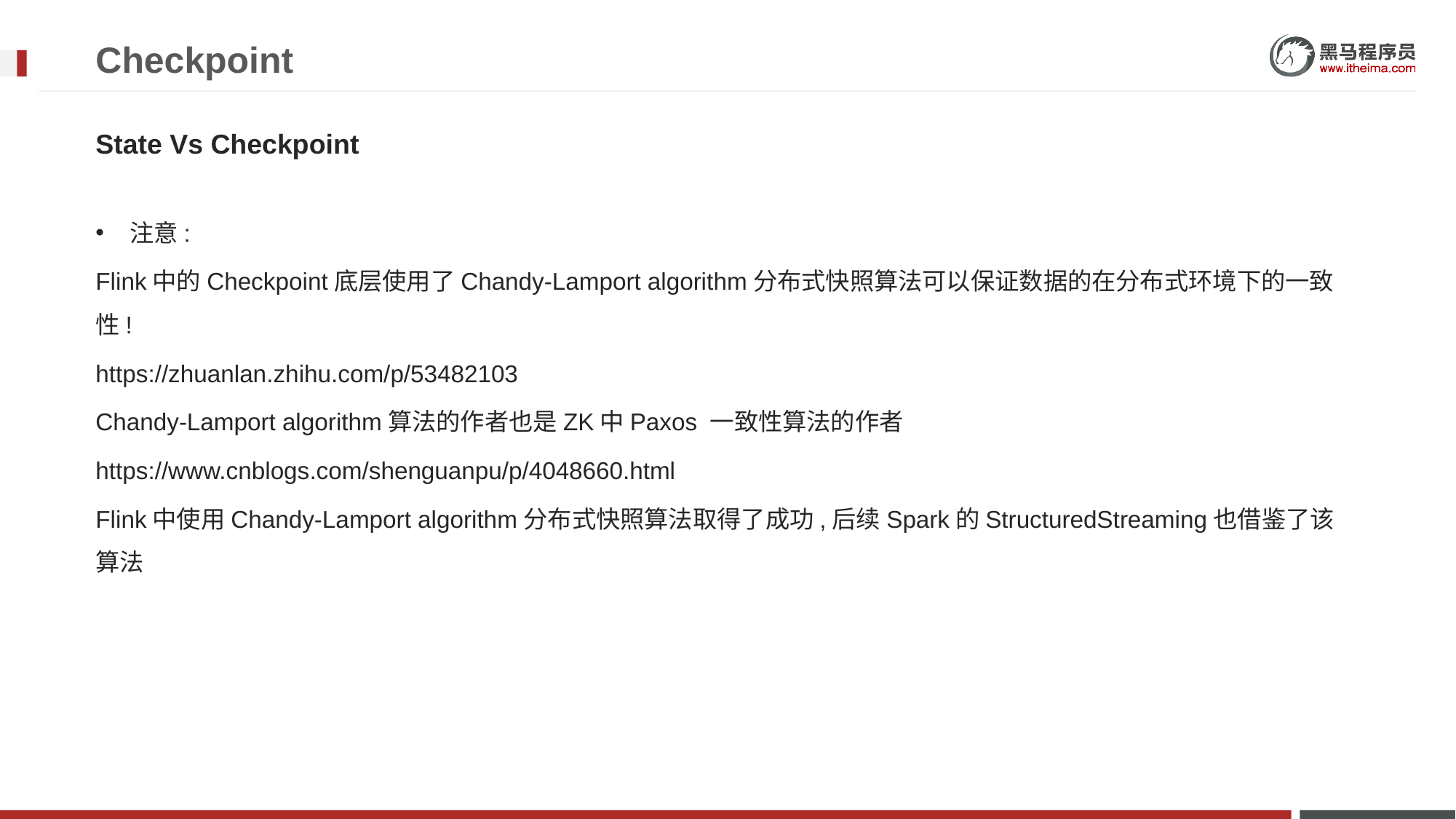

# Checkpoint
State Vs Checkpoint
注意:
Flink中的Checkpoint底层使用了Chandy-Lamport algorithm分布式快照算法可以保证数据的在分布式环境下的一致性!
https://zhuanlan.zhihu.com/p/53482103
Chandy-Lamport algorithm算法的作者也是ZK中Paxos 一致性算法的作者
https://www.cnblogs.com/shenguanpu/p/4048660.html
Flink中使用Chandy-Lamport algorithm分布式快照算法取得了成功,后续Spark的StructuredStreaming也借鉴了该算法